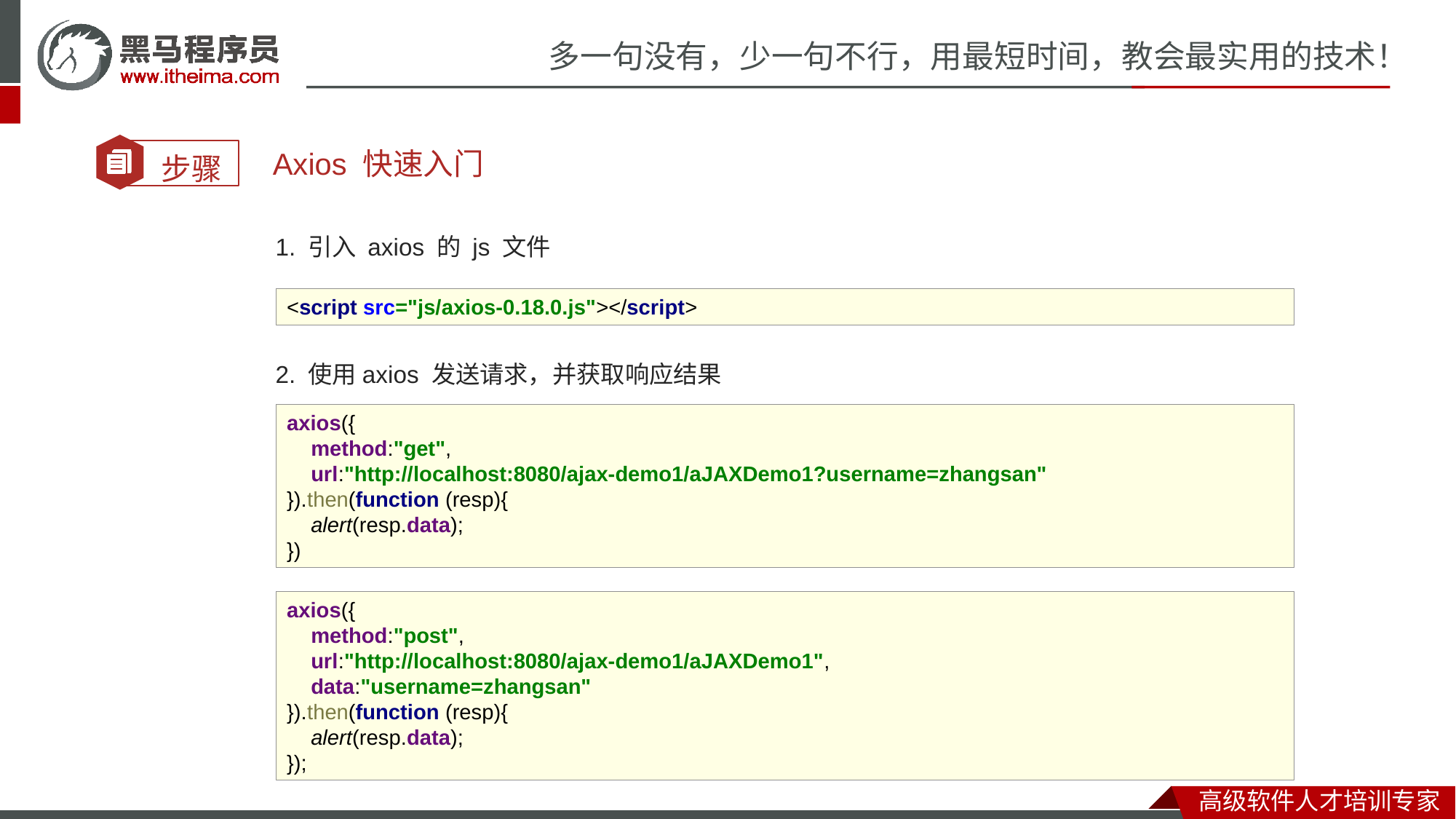

Axios 快速入门
1. 引入 axios 的 js 文件
<script src="js/axios-0.18.0.js"></script>
2. 使用axios 发送请求，并获取响应结果
axios({
    method:"get",
    url:"http://localhost:8080/ajax-demo1/aJAXDemo1?username=zhangsan"
}).then(function (resp){
    alert(resp.data);
})
axios({
    method:"post",
    url:"http://localhost:8080/ajax-demo1/aJAXDemo1",
    data:"username=zhangsan"
}).then(function (resp){
    alert(resp.data);
});